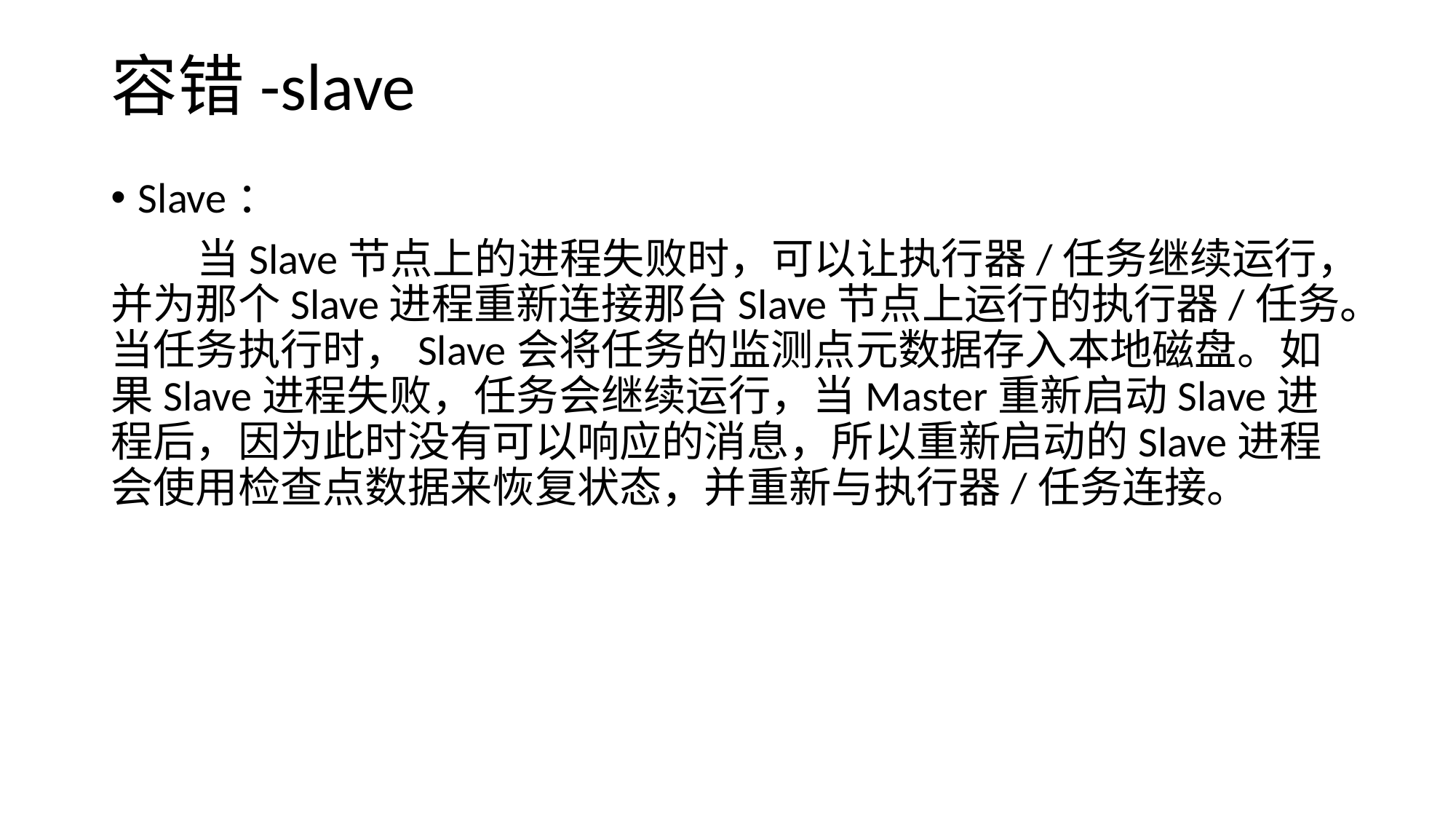

# 容错-slave
Slave：
        当Slave节点上的进程失败时，可以让执行器/任务继续运行，并为那个Slave进程重新连接那台Slave节点上运行的执行器/任务。当任务执行时，Slave会将任务的监测点元数据存入本地磁盘。如果Slave进程失败，任务会继续运行，当Master重新启动Slave进程后，因为此时没有可以响应的消息，所以重新启动的Slave进程会使用检查点数据来恢复状态，并重新与执行器/任务连接。